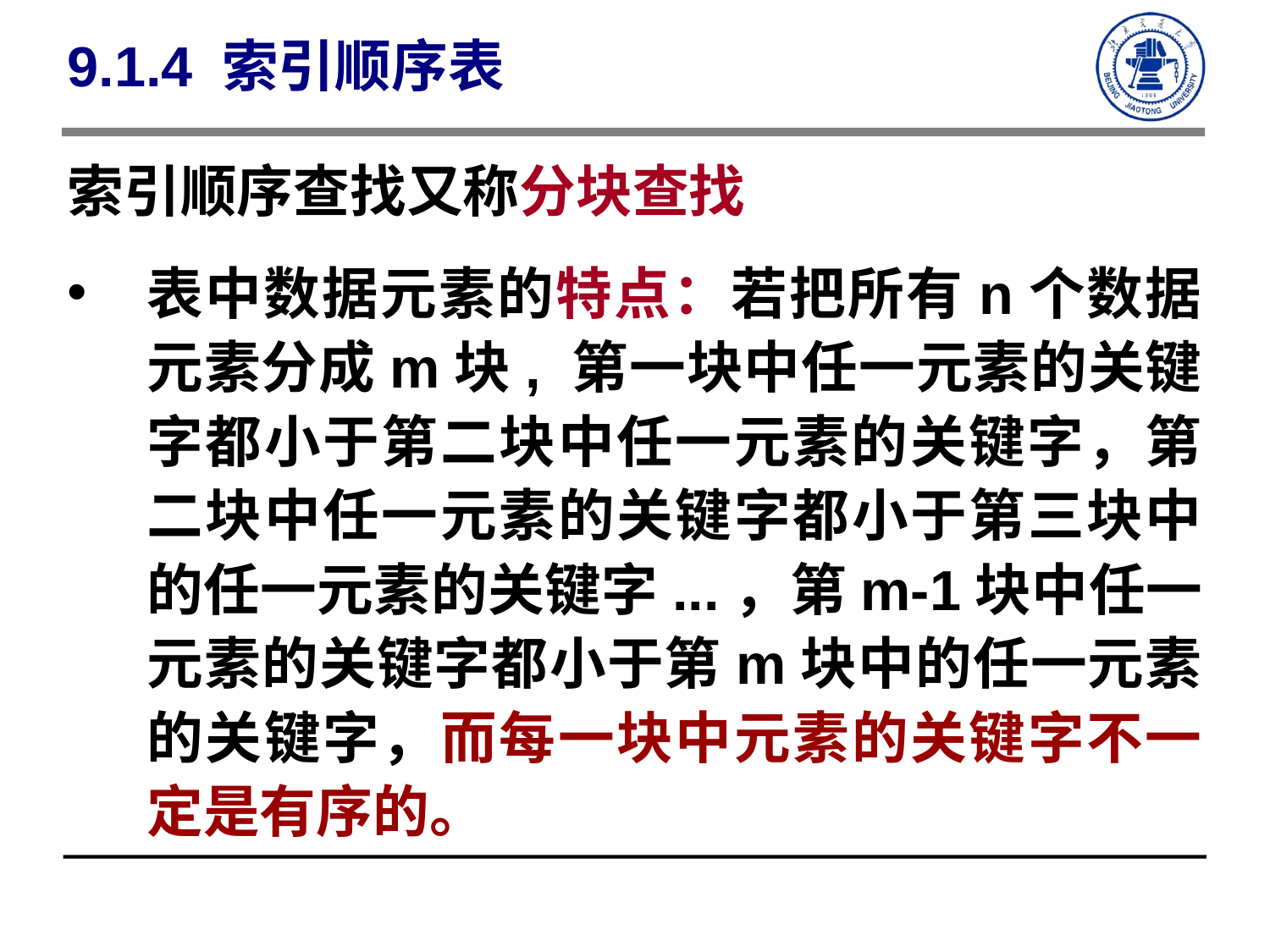

9.1.4 索引顺序表
索引顺序查找又称分块查找
表中数据元素的特点：若把所有n个数据元素分成m块, 第一块中任一元素的关键字都小于第二块中任一元素的关键字，第二块中任一元素的关键字都小于第三块中的任一元素的关键字...，第m-1块中任一元素的关键字都小于第m块中的任一元素的关键字，而每一块中元素的关键字不一定是有序的。